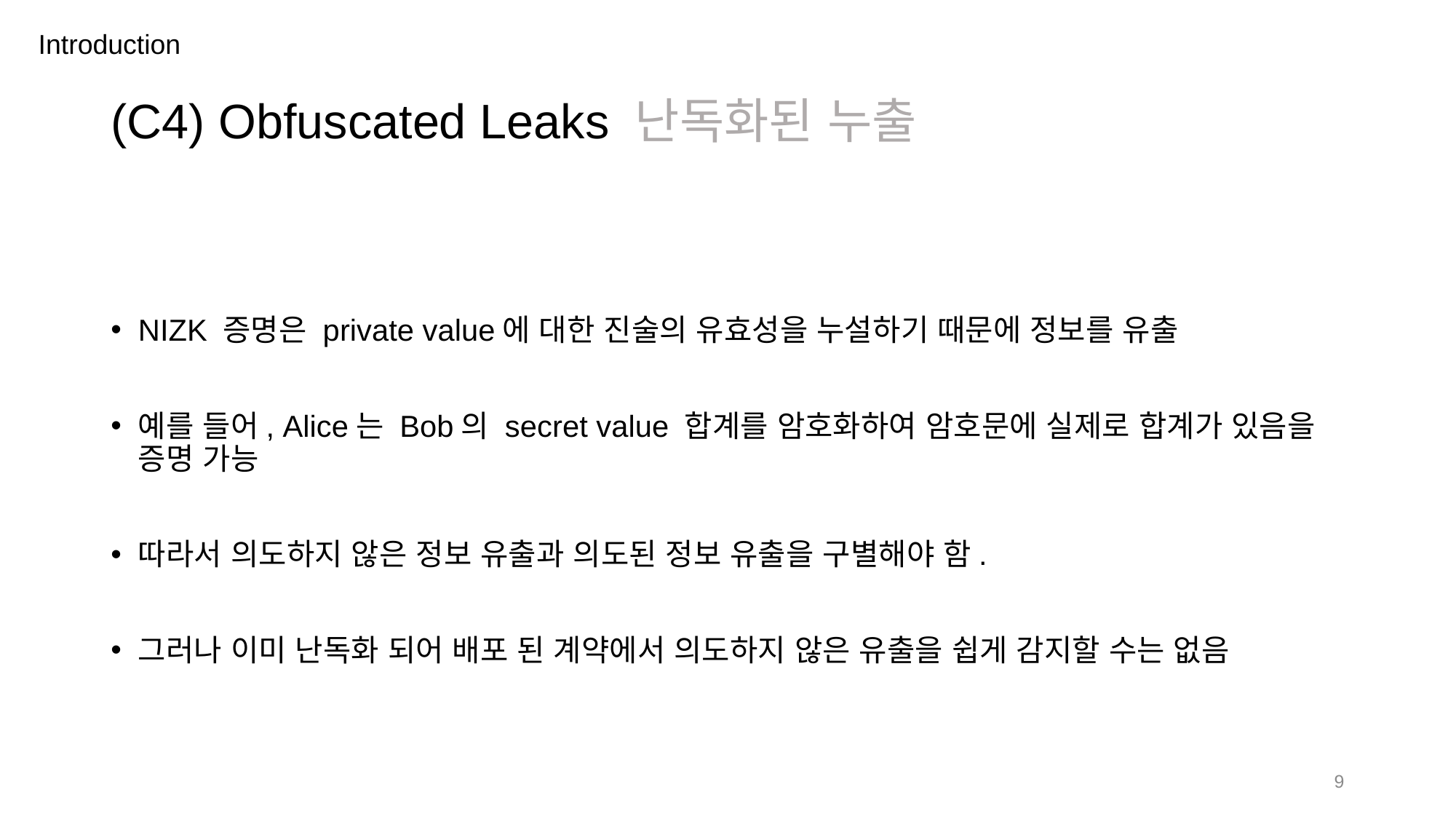

Introduction
# (C4) Obfuscated Leaks 난독화된 누출
NIZK 증명은 private value에 대한 진술의 유효성을 누설하기 때문에 정보를 유출

예를 들어, Alice는 Bob의 secret value 합계를 암호화하여 암호문에 실제로 합계가 있음을 증명 가능

따라서 의도하지 않은 정보 유출과 의도된 정보 유출을 구별해야 함.

그러나 이미 난독화 되어 배포 된 계약에서 의도하지 않은 유출을 쉽게 감지할 수는 없음
9